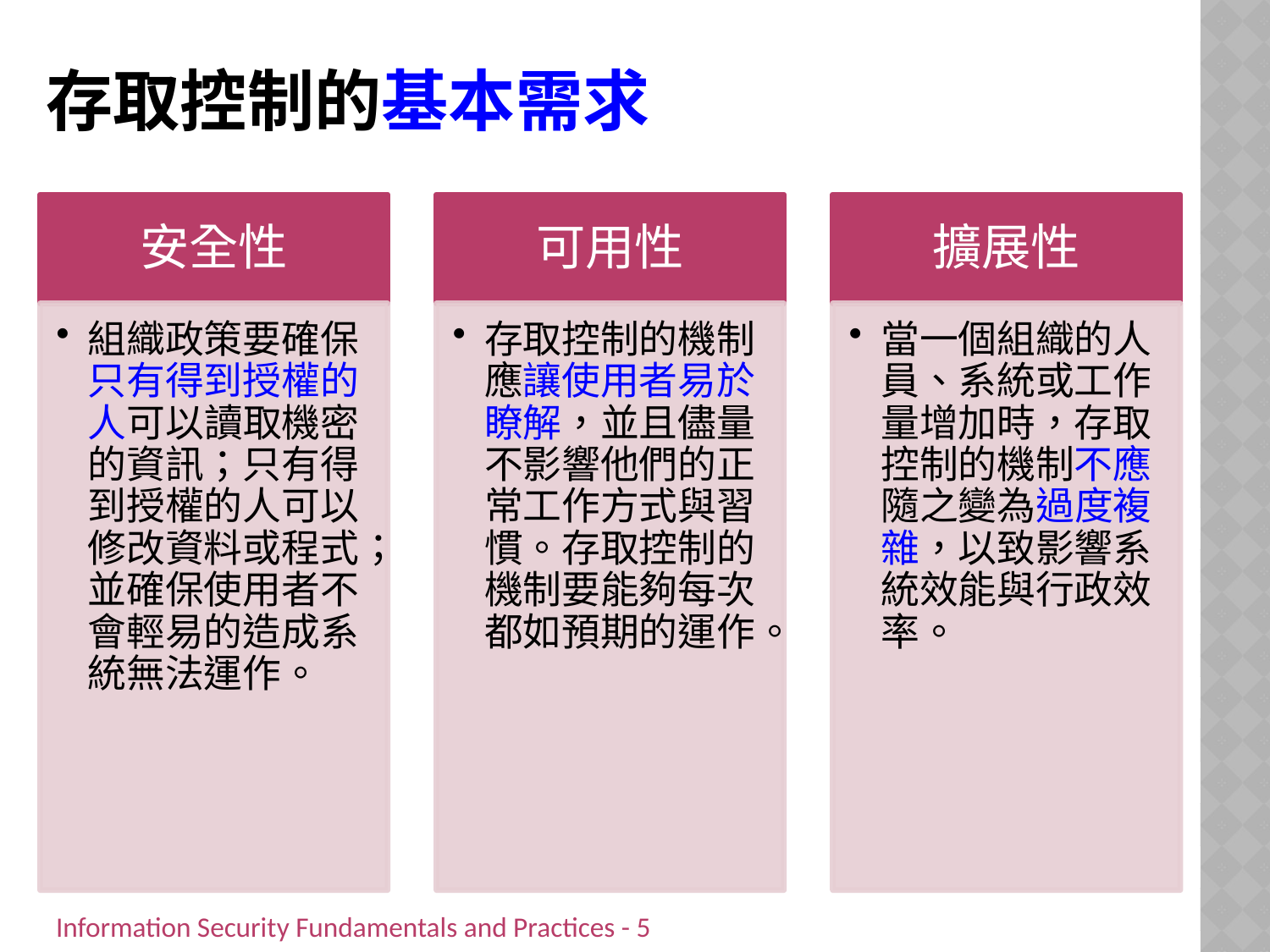

# 存取控制的基本需求
安全性
組織政策要確保只有得到授權的人可以讀取機密的資訊；只有得到授權的人可以修改資料或程式；並確保使用者不會輕易的造成系統無法運作。
可用性
存取控制的機制應讓使用者易於瞭解，並且儘量不影響他們的正常工作方式與習慣。存取控制的機制要能夠每次都如預期的運作。
擴展性
當一個組織的人員、系統或工作量增加時，存取控制的機制不應隨之變為過度複雜，以致影響系統效能與行政效率。